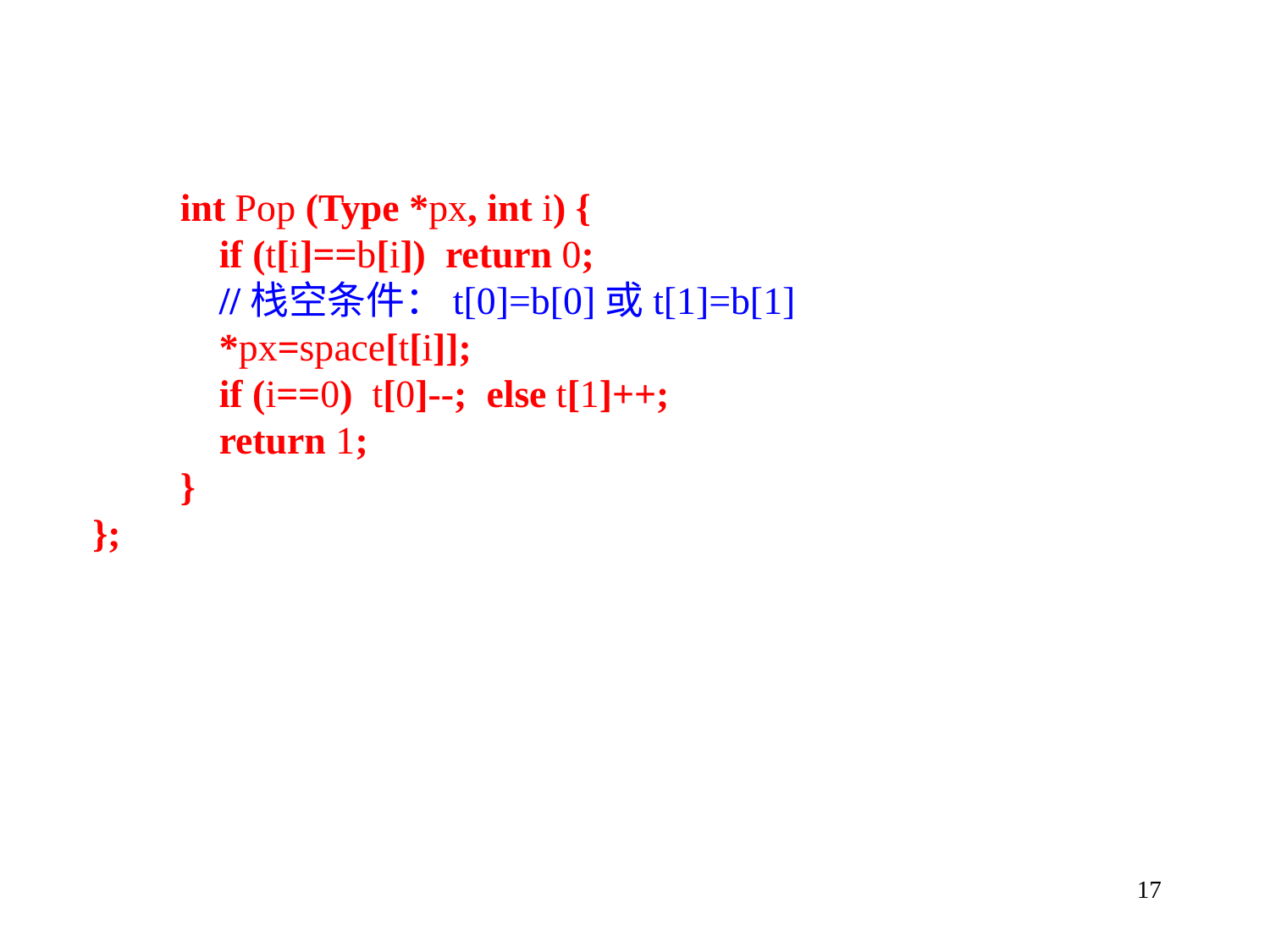

int Pop (Type *px, int i) {
             if (t[i]==b[i])  return 0;
             //栈空条件：t[0]=b[0]或t[1]=b[1]
             *px=space[t[i]];
             if (i==0)  t[0]--;  else t[1]++;
             return 1;
         }
};
17